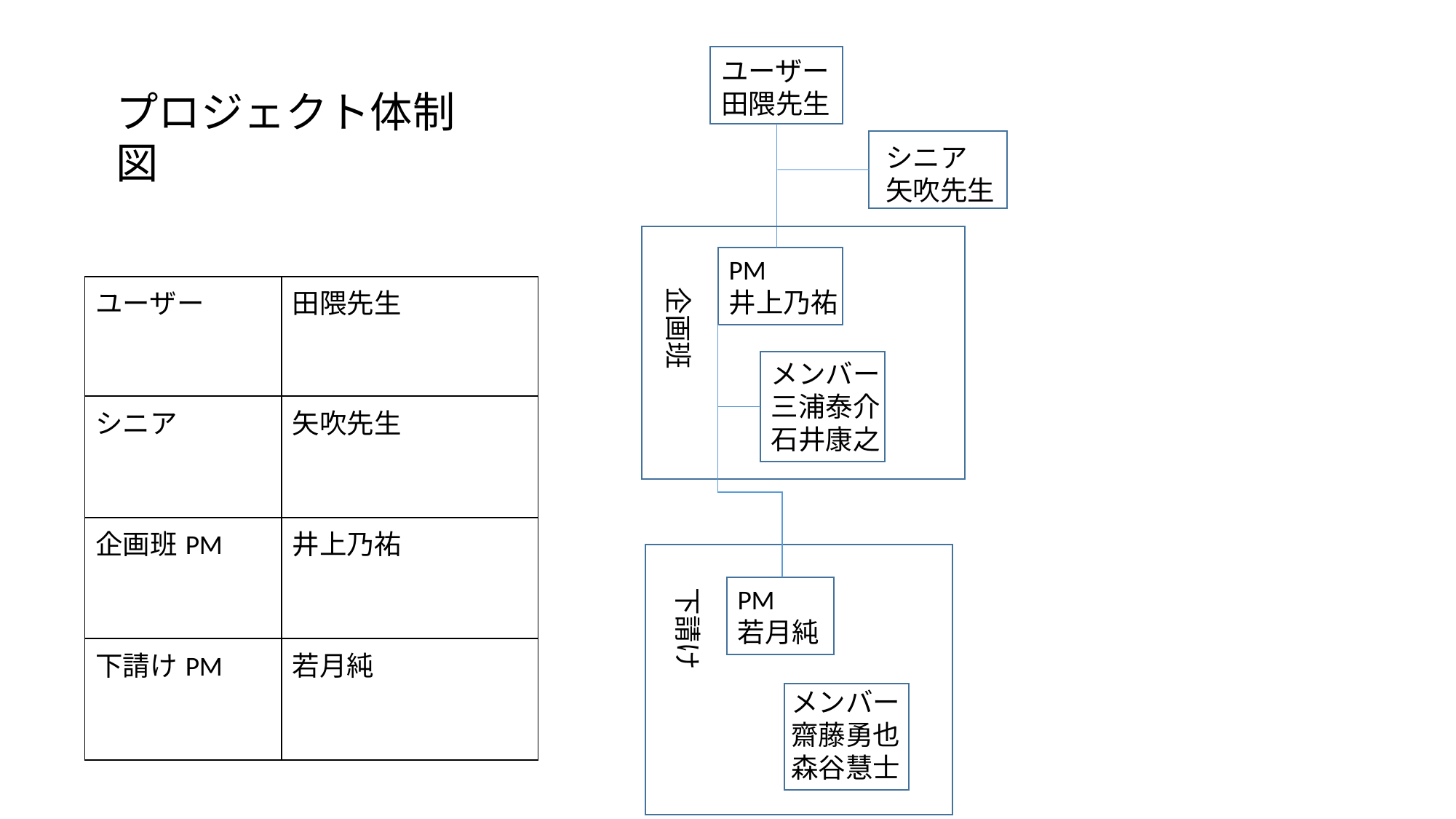

ユーザー
田隈先生
プロジェクト体制図

シニア
矢吹先生

PM
井上乃祐

| ユーザー | 田隈先生 |
| --- | --- |
| シニア | 矢吹先生 |
| 企画班PM | 井上乃祐 |
| 下請けPM | 若月純 |
企画班
メンバー
三浦泰介
石井康之

下請け
PM
若月純

メンバー
齋藤勇也
森谷慧士